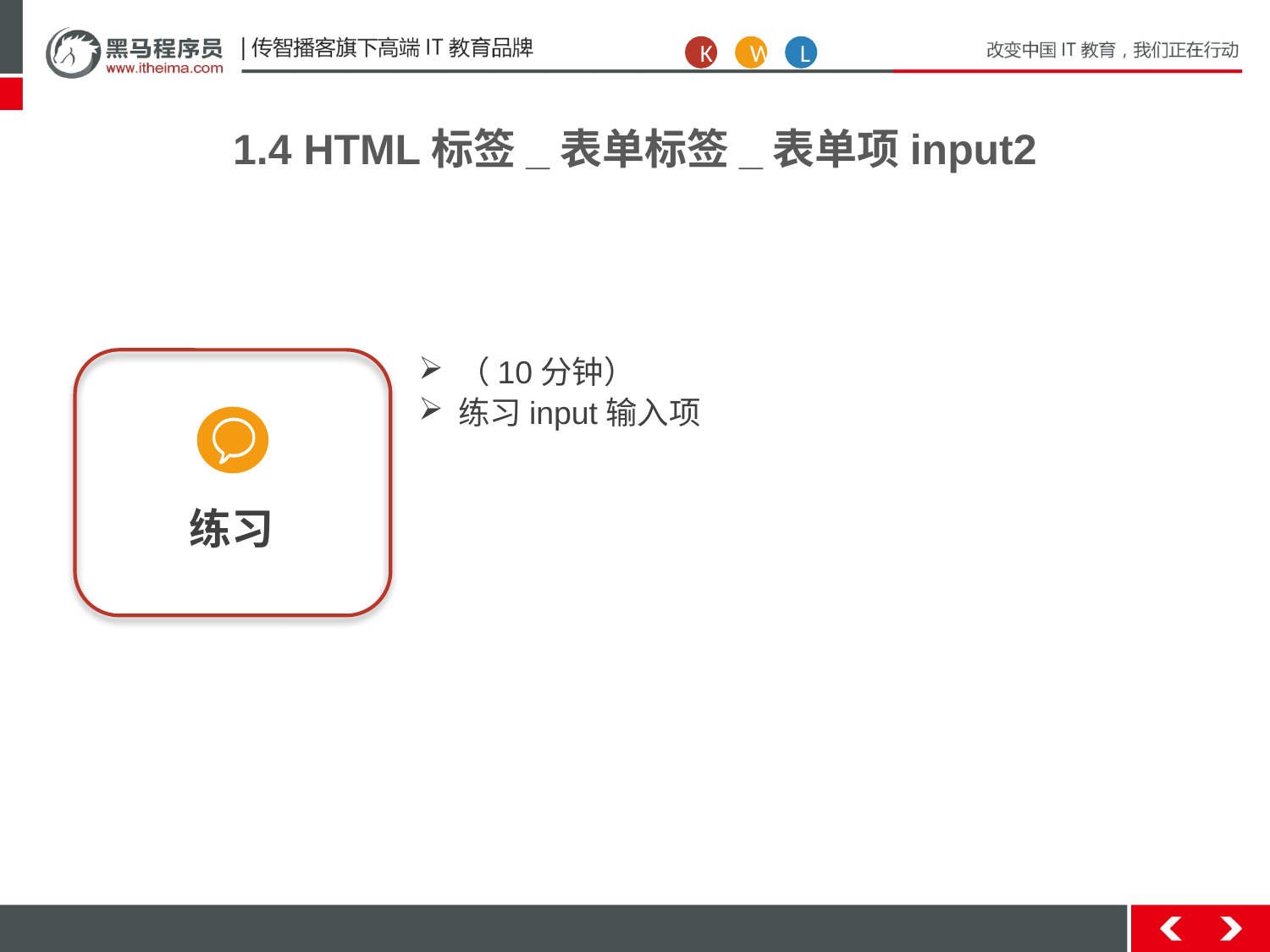

K
W
L
1.4 HTML标签_表单标签_表单项input2

练习
（10分钟）
练习input输入项